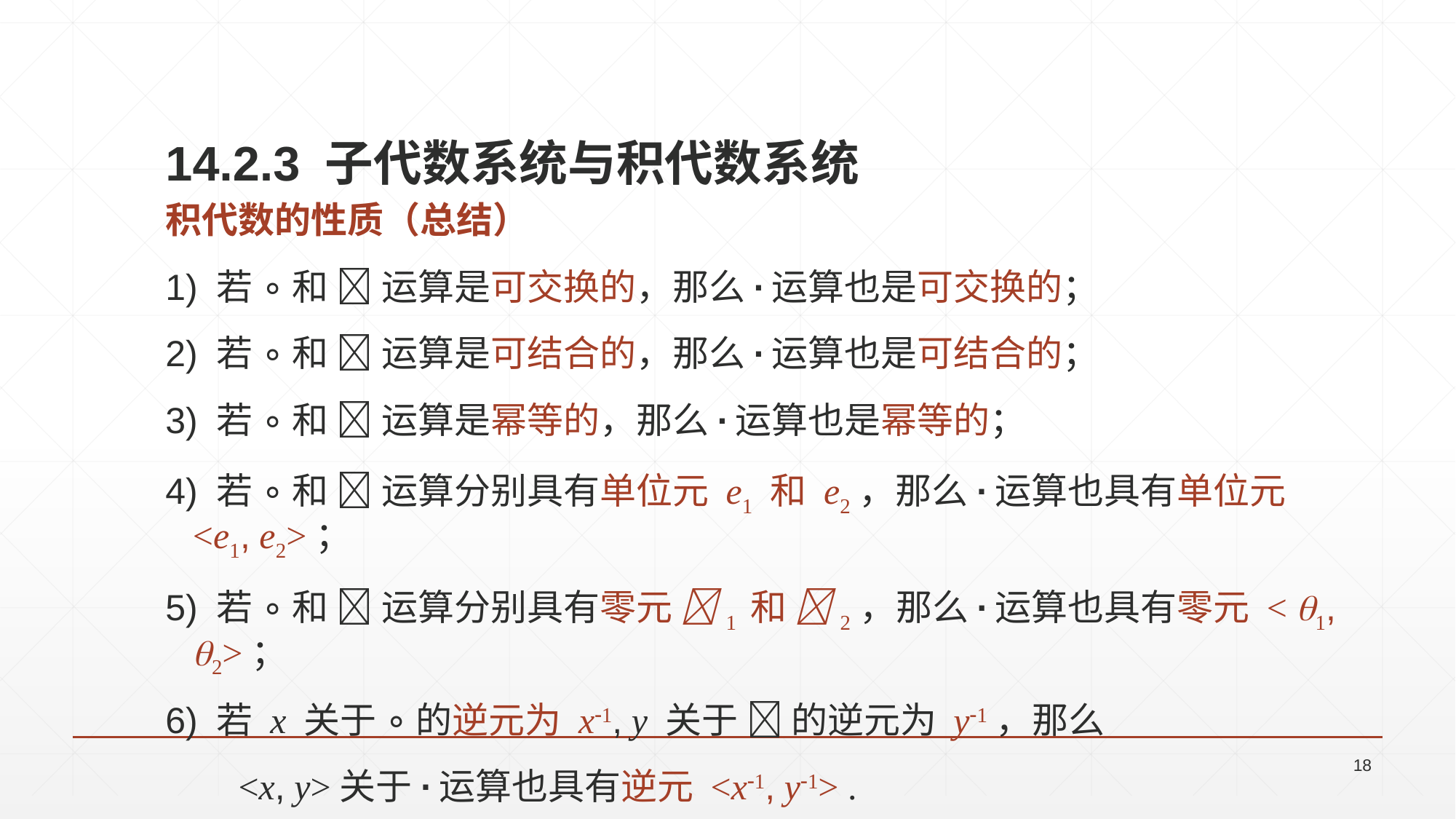

14.2.3 子代数系统与积代数系统
积代数的性质（总结）
1) 若 ∘ 和 ∗ 运算是可交换的，那么 ∙ 运算也是可交换的；
2) 若 ∘ 和 ∗ 运算是可结合的，那么 ∙ 运算也是可结合的；
3) 若 ∘ 和 ∗ 运算是幂等的，那么 ∙ 运算也是幂等的；
4) 若 ∘ 和 ∗ 运算分别具有单位元 e1 和 e2，那么 ∙ 运算也具有单位元<e1, e2>；
5) 若 ∘ 和 ∗ 运算分别具有零元 θ1 和 θ2，那么 ∙ 运算也具有零元 < θ1, θ2>；
6) 若 x 关于 ∘ 的逆元为 x−1, y 关于 ∗ 的逆元为 y−1，那么
        <x, y>关于 ∙ 运算也具有逆元 <x−1, y−1> .
18